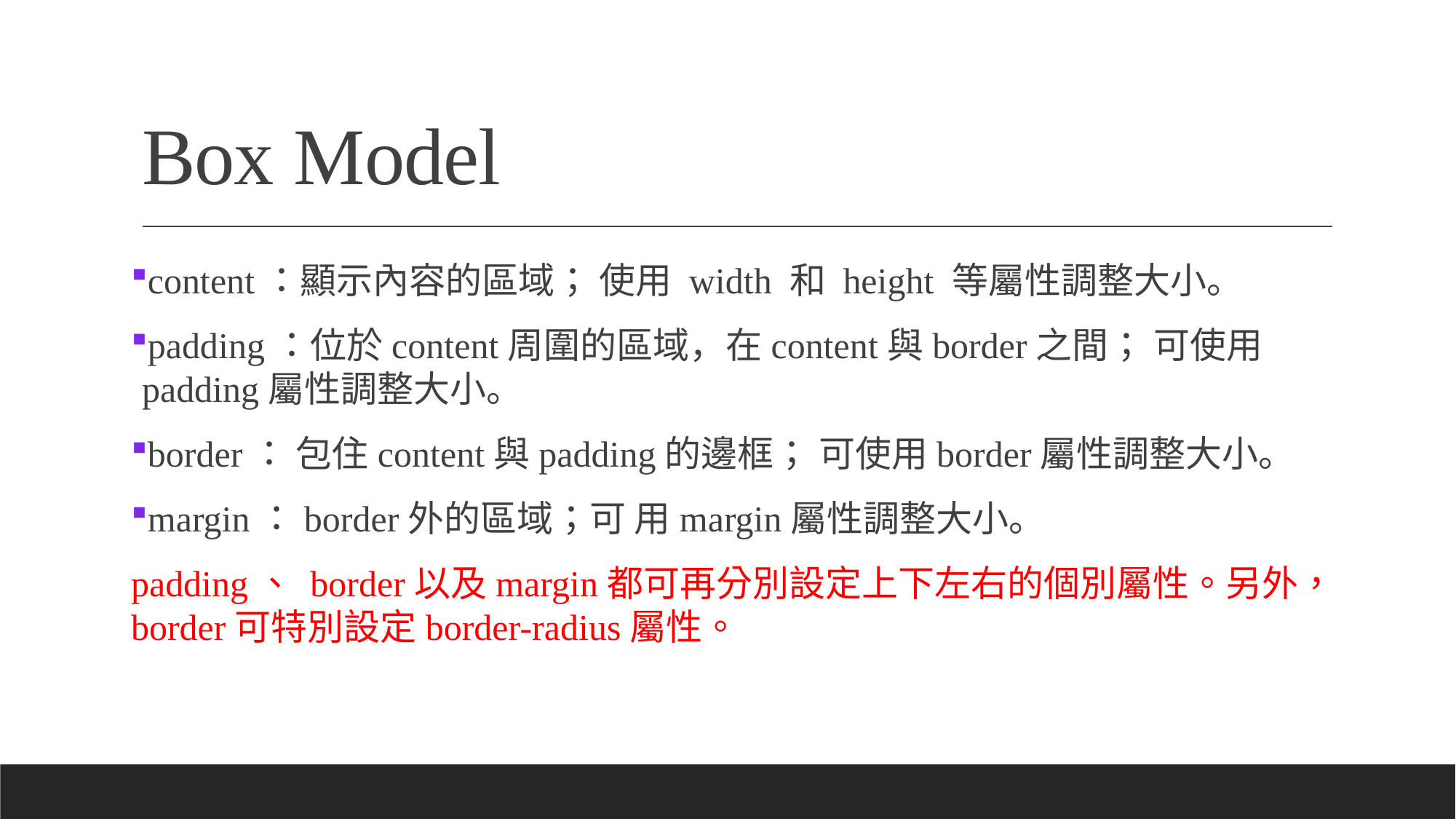

# Box Model
content：顯示內容的區域； 使用 width 和 height 等屬性調整大小。
padding：位於content周圍的區域，在content與border之間； 可使用padding屬性調整大小。
border： 包住content與padding的邊框； 可使用border屬性調整大小。
margin：border外的區域；可 用margin屬性調整大小。
padding、 border以及margin都可再分別設定上下左右的個別屬性。另外，border可特別設定border-radius屬性。